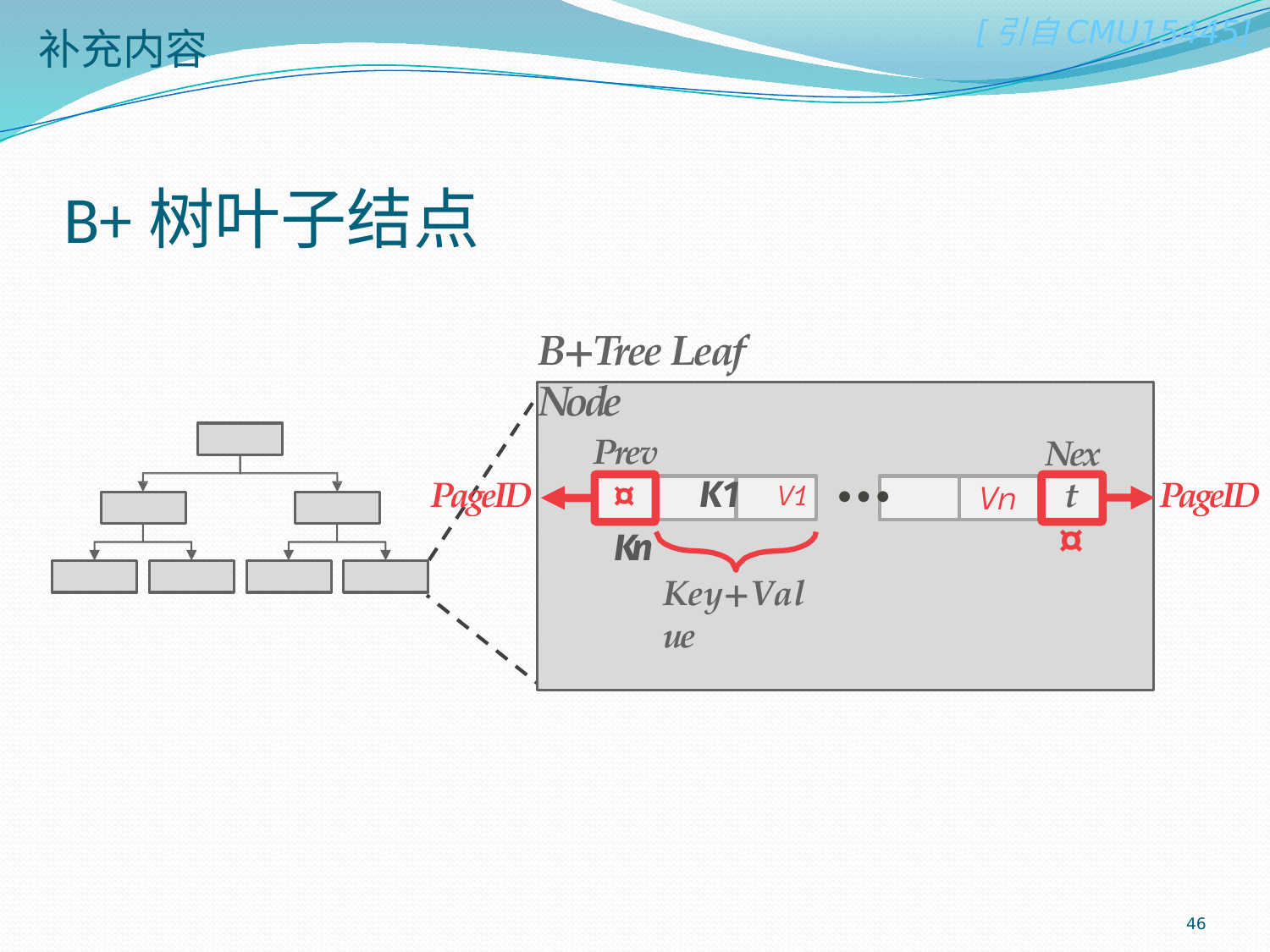

补充内容
# B+树叶子结点
B+Tree Leaf Node

Next
¤
Prev
¤	K1	V1 •••	Kn
PageID
PageID
Vn

Key+Value
46